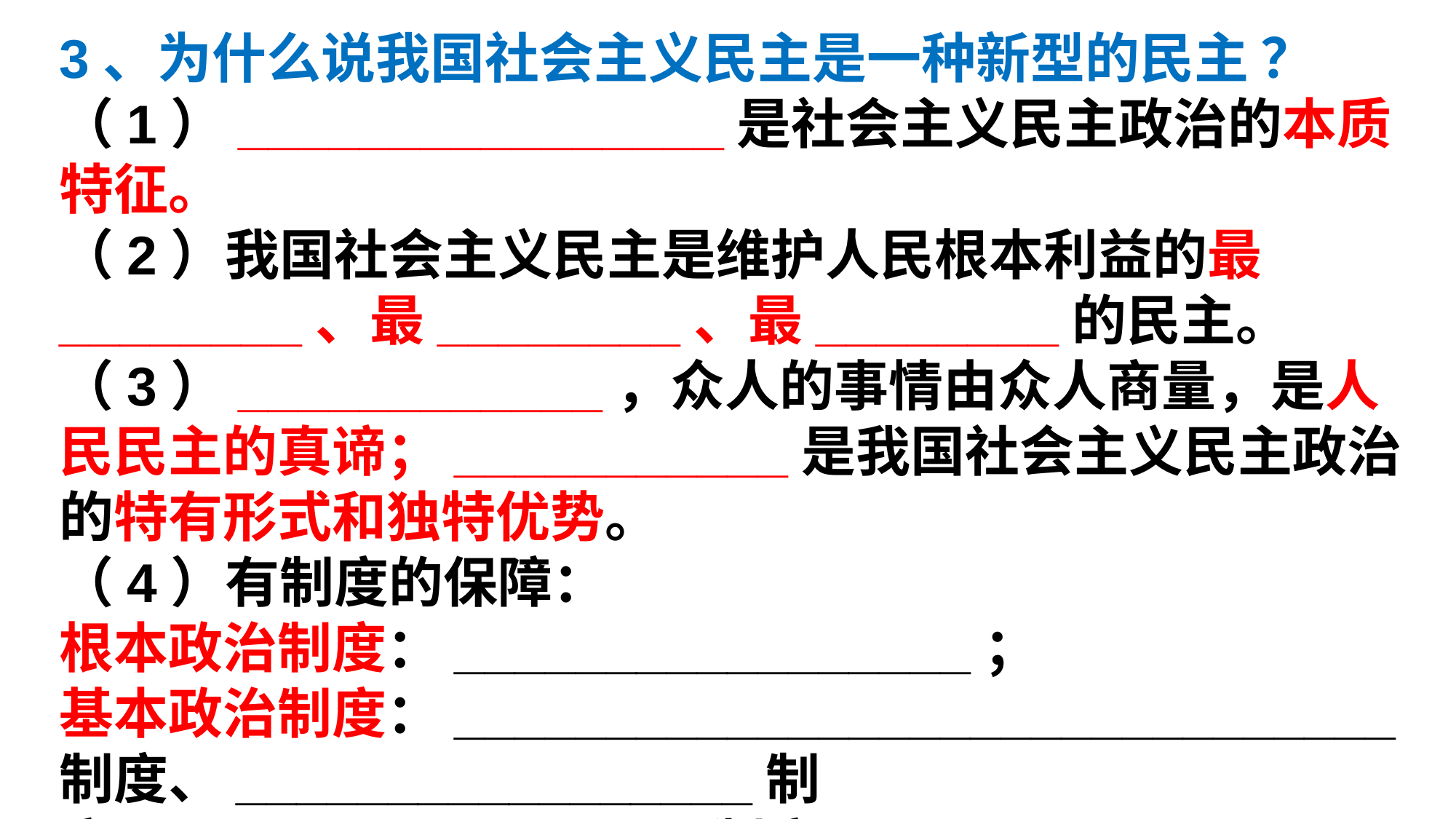

3、为什么说我国社会主义民主是一种新型的民主 ？
（1）________________是社会主义民主政治的本质特征。
（2）我国社会主义民主是维护人民根本利益的最________、最________、最________的民主。
（3）____________，众人的事情由众人商量，是人民民主的真谛；___________是我国社会主义民主政治的特有形式和独特优势。
（4）有制度的保障：
根本政治制度：_________________；
基本政治制度：_______________________________制度、_________________制度、_________________制度。